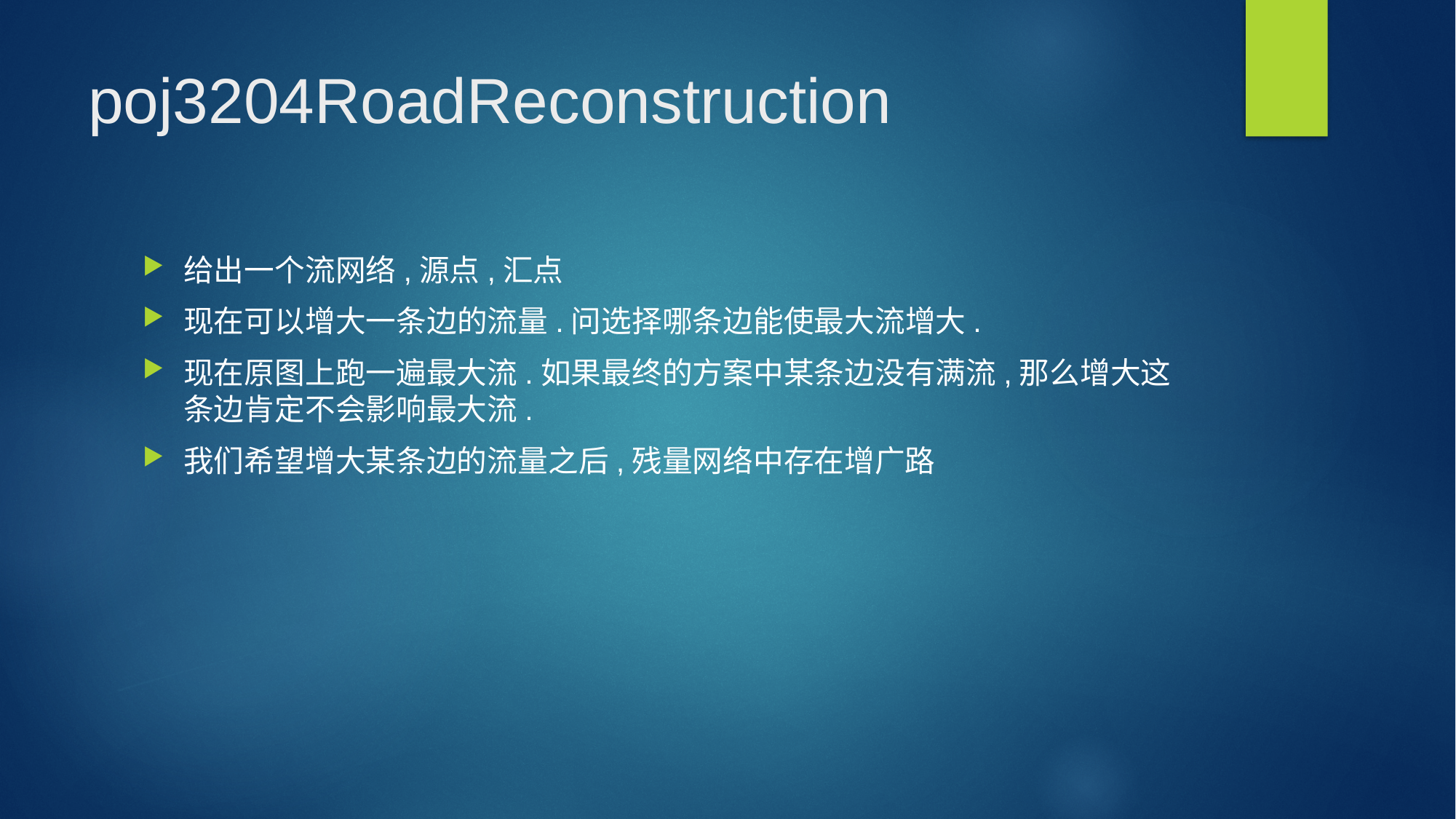

# poj3204RoadReconstruction
给出一个流网络,源点,汇点
现在可以增大一条边的流量.问选择哪条边能使最大流增大.
现在原图上跑一遍最大流.如果最终的方案中某条边没有满流,那么增大这条边肯定不会影响最大流.
我们希望增大某条边的流量之后,残量网络中存在增广路